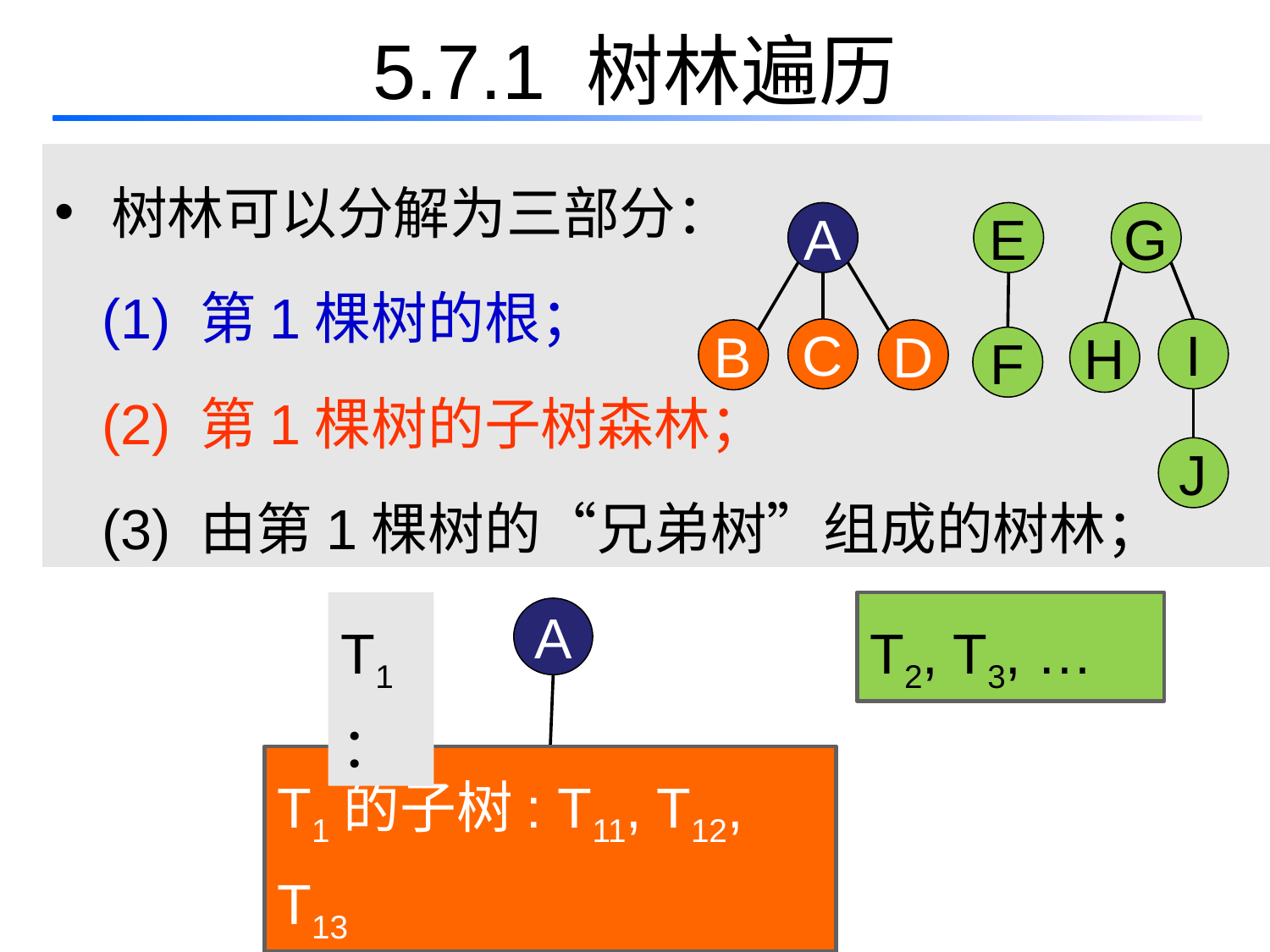

# 5.7.1 树林遍历

 树林可以分解为三部分：
   (1) 第1棵树的根；
   (2) 第1棵树的子树森林；
   (3) 由第1棵树的“兄弟树”组成的树林；
A
E
G
C
I
B
D
H
F
J
T1：
T2, T3, …
A
T1的子树: T11, T12, T13